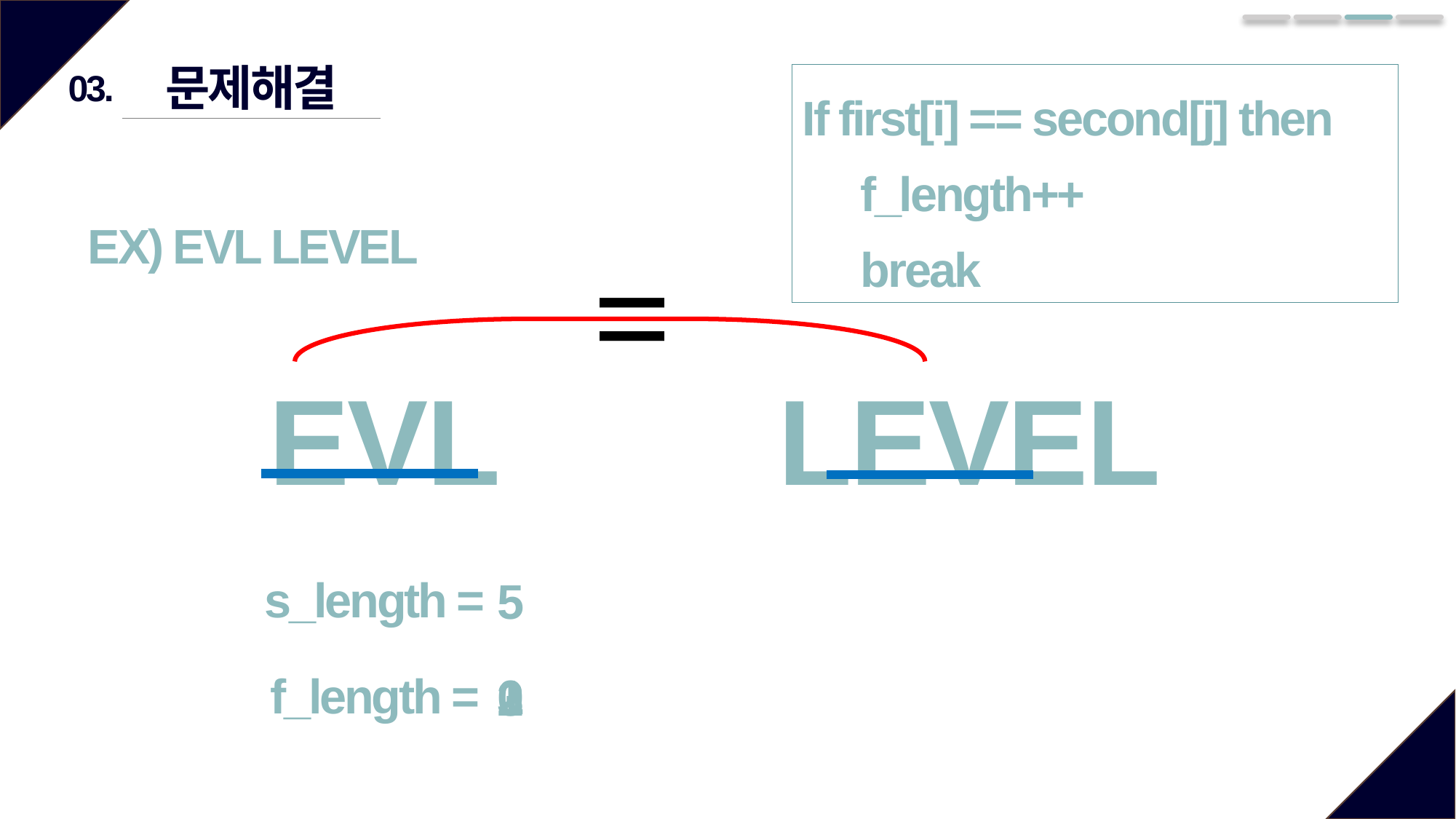

문제해결
03.
If first[i] == second[j] then
     f_length++
     break
EX) EVL LEVEL
=
EVL         LEVEL
s_length =
5
f_length =
0
1
2
3